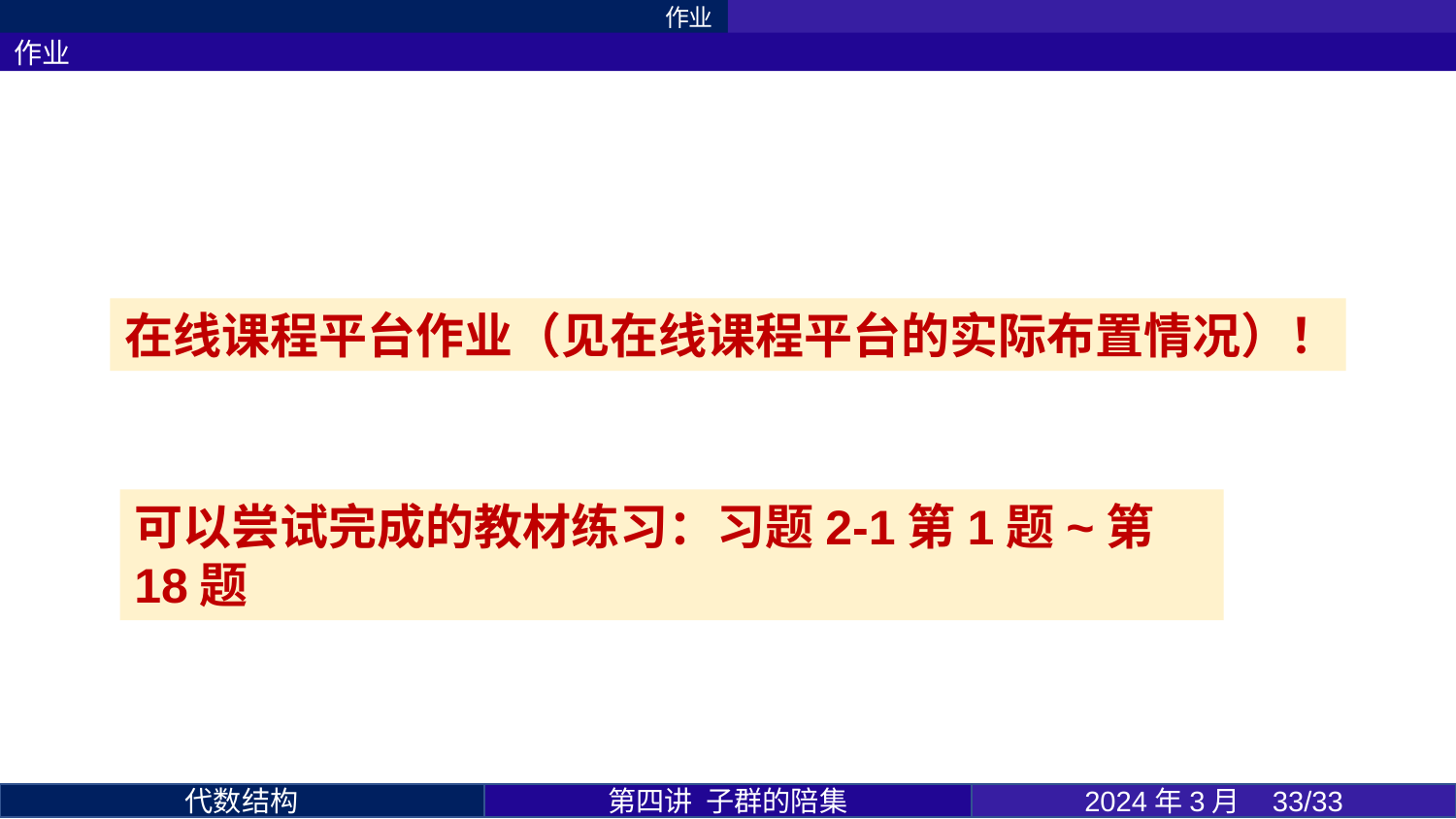

作业
作业
在线课程平台作业（见在线课程平台的实际布置情况）！
可以尝试完成的教材练习：习题2-1第1题~第18题
第四讲  子群的陪集
2024年3月    33/33
代数结构